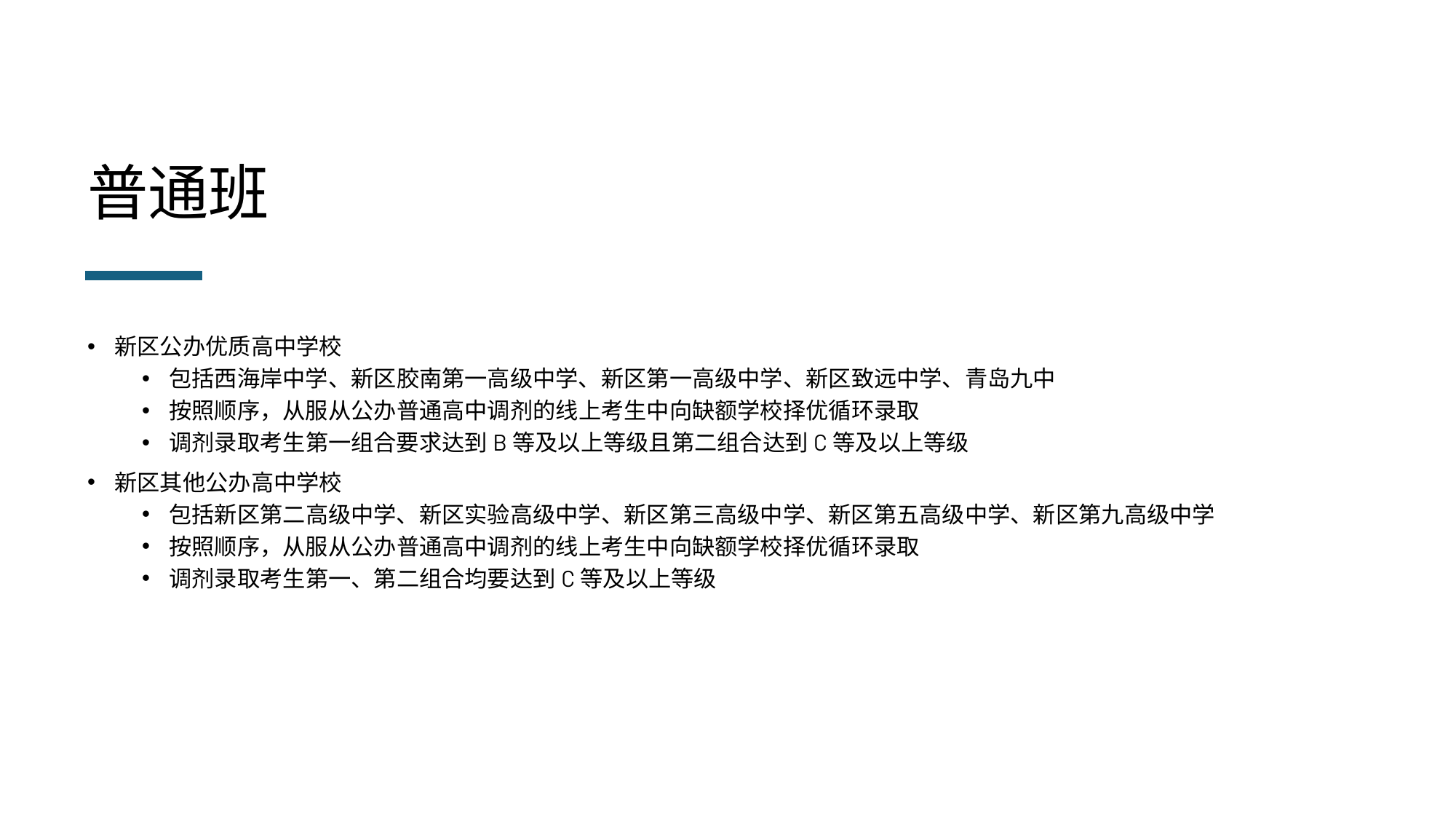

# 普通班
新区公办优质高中学校
包括西海岸中学、新区胶南第一高级中学、新区第一高级中学、新区致远中学、青岛九中
按照顺序，从服从公办普通高中调剂的线上考生中向缺额学校择优循环录取
调剂录取考生第一组合要求达到B等及以上等级且第二组合达到C等及以上等级
新区其他公办高中学校
包括新区第二高级中学、新区实验高级中学、新区第三高级中学、新区第五高级中学、新区第九高级中学
按照顺序，从服从公办普通高中调剂的线上考生中向缺额学校择优循环录取
调剂录取考生第一、第二组合均要达到C等及以上等级